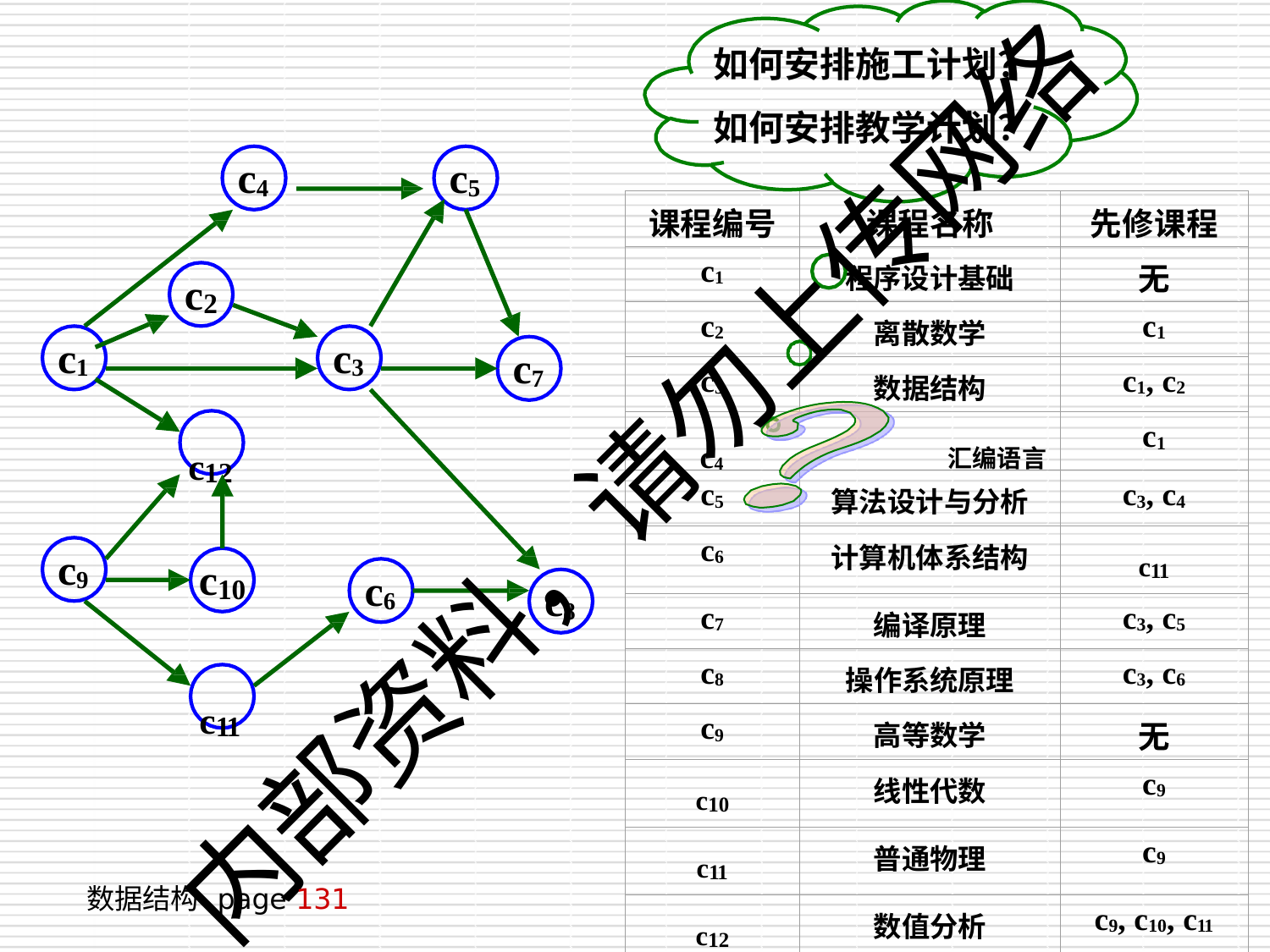

如何安排施工计划？
如何安排教学计划？

c4
c5

| 课程编号 | 课程名称 | 先修课程 |
| --- | --- | --- |
| c1 | 程序设计基础 | 无 |
| c2 | 离散数学 | c1 |
| c3 | 数据结构 | c1, c2 |
| c4 汇编语言 |  | c1 |
| c5 | 算法设计与分析 | c3, c4 |
| c6 | 计算机体系结构 | c11 |
| c7 | 编译原理 | c3, c5 |
| c8 | 操作系统原理 | c3, c6 |
| c9 | 高等数学 | 无 |
| c10 | 线性代数 | c9 |
| c11 | 普通物理 | c9 |
| c12 | 数值分析 | c9, c10, c11 |

c
2

c1
c3

c7

c12
内部资料，请勿上传网络

c9

c

c6

10
c8

c11
数据结构 page 131